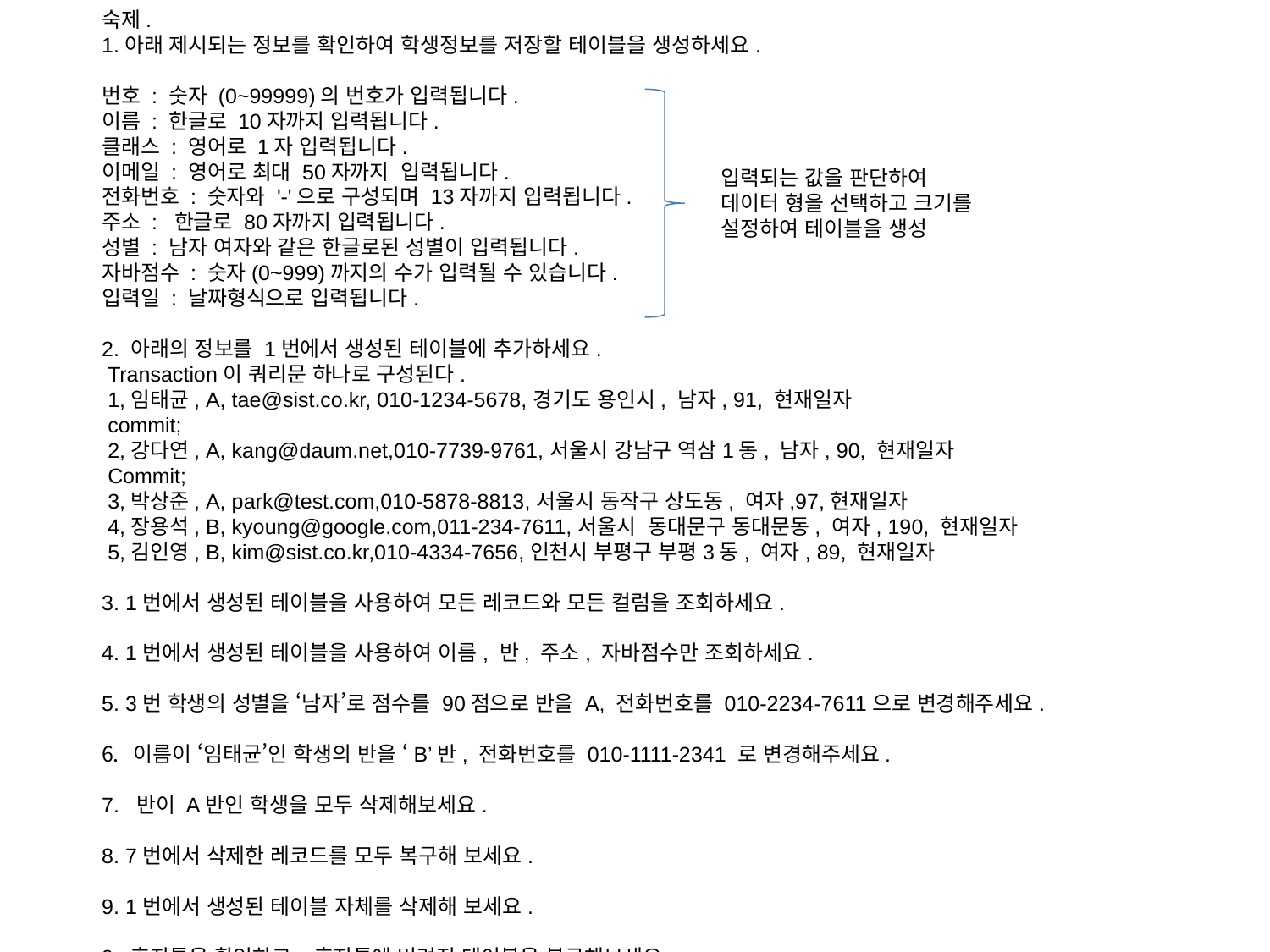

숙제.
1.아래 제시되는 정보를 확인하여 학생정보를 저장할 테이블을 생성하세요.

번호 : 숫자 (0~99999)의 번호가 입력됩니다.
이름 : 한글로 10자까지 입력됩니다.
클래스 : 영어로 1자 입력됩니다.
이메일 : 영어로 최대 50자까지  입력됩니다.
전화번호 : 숫자와 '-'으로 구성되며 13자까지 입력됩니다.
주소 :  한글로 80자까지 입력됩니다.
성별 : 남자 여자와 같은 한글로된 성별이 입력됩니다.
자바점수 : 숫자(0~999)까지의 수가 입력될 수 있습니다.
입력일 : 날짜형식으로 입력됩니다.

2. 아래의 정보를 1번에서 생성된 테이블에 추가하세요.
 Transaction이 쿼리문 하나로 구성된다.
 1,임태균, A, tae@sist.co.kr, 010-1234-5678,경기도 용인시, 남자, 91, 현재일자
 commit;
 2,강다연, A, kang@daum.net,010-7739-9761,서울시 강남구 역삼1동, 남자, 90, 현재일자
 Commit;
 3,박상준, A, park@test.com,010-5878-8813,서울시 동작구 상도동, 여자,97,현재일자
 4,장용석, B, kyoung@google.com,011-234-7611,서울시  동대문구 동대문동, 여자, 190, 현재일자
 5,김인영, B, kim@sist.co.kr,010-4334-7656,인천시 부평구 부평3동, 여자, 89, 현재일자

3. 1번에서 생성된 테이블을 사용하여 모든 레코드와 모든 컬럼을 조회하세요.

4. 1번에서 생성된 테이블을 사용하여 이름, 반, 주소, 자바점수만 조회하세요.

5. 3번 학생의 성별을 ‘남자’로 점수를 90점으로 반을 A, 전화번호를 010-2234-7611으로 변경해주세요.

이름이 ‘임태균’인 학생의 반을 ‘B’반, 전화번호를 010-1111-2341 로 변경해주세요.

7.  반이 A반인 학생을 모두 삭제해보세요.

8. 7번에서 삭제한 레코드를 모두 복구해 보세요.

9. 1번에서 생성된 테이블 자체를 삭제해 보세요.

9. 휴지통을 확인하고, 휴지통에 버려진 테이블을 복구해보세요.

10. 테이블의 모든 레코드를 절삭해보세요.

11. 테이블자체를 삭제 해보세요.

12. 휴지통의 내용을 확인하고, 휴지통을 비워보세요.

입력되는 값을 판단하여
데이터 형을 선택하고 크기를
설정하여 테이블을 생성